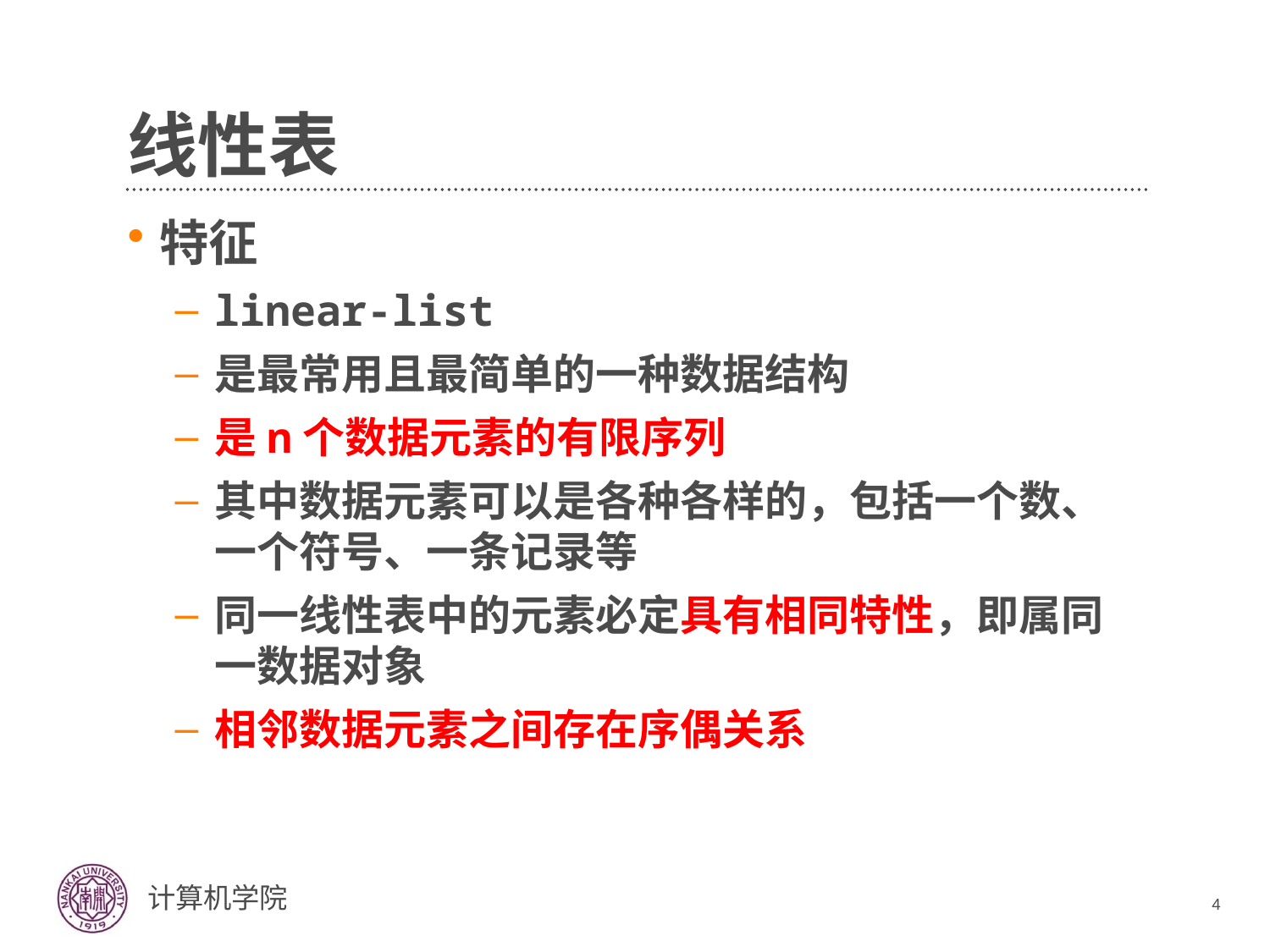

# 线性表
特征
linear-list
是最常用且最简单的一种数据结构
是n个数据元素的有限序列
其中数据元素可以是各种各样的，包括一个数、一个符号、一条记录等
同一线性表中的元素必定具有相同特性，即属同一数据对象
相邻数据元素之间存在序偶关系
4